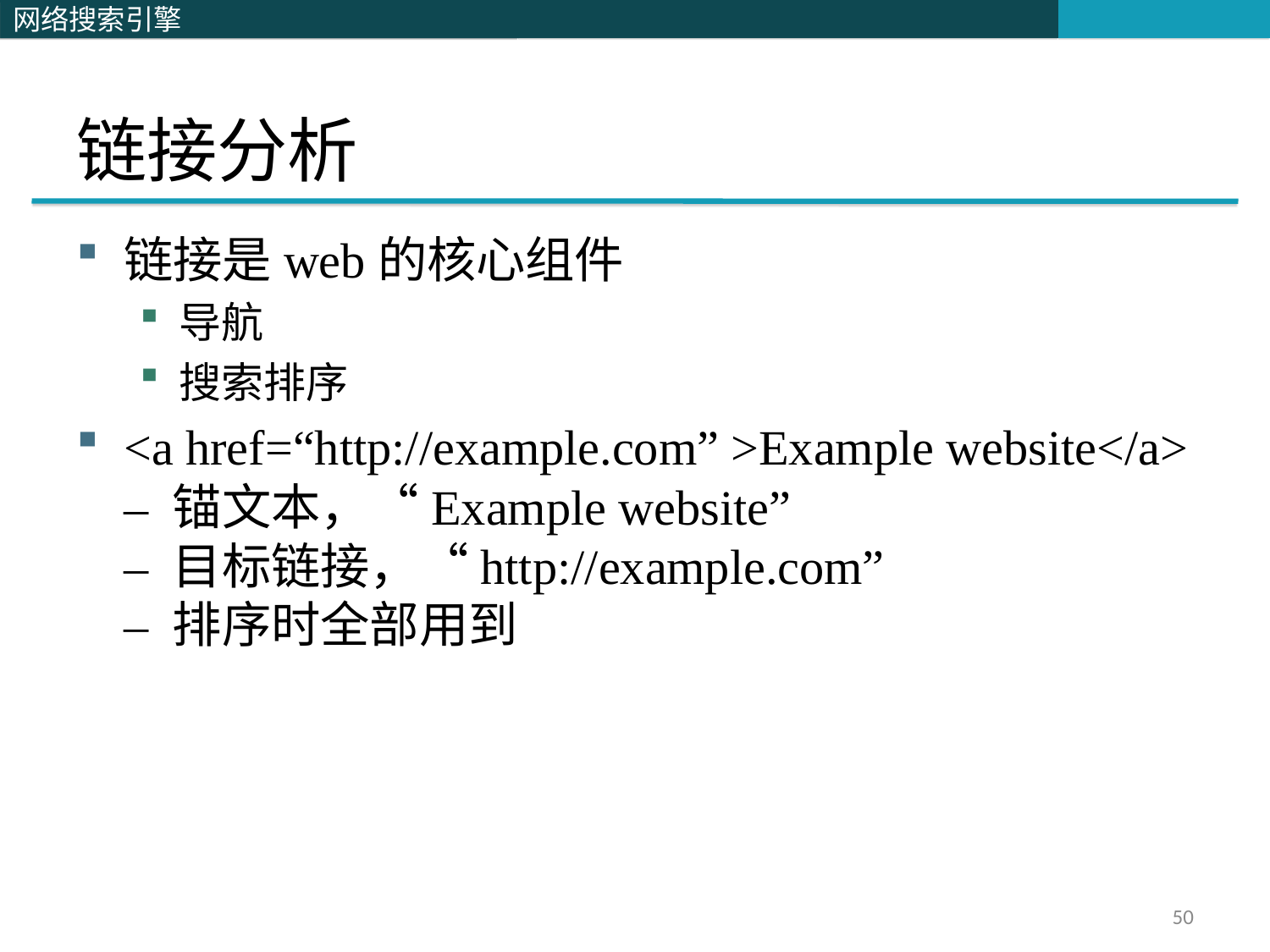

# 链接分析
链接是web的核心组件
导航
搜索排序
<a href=“http://example.com” >Example website</a>
– 锚文本，“Example website”
– 目标链接，“http://example.com”
– 排序时全部用到
50